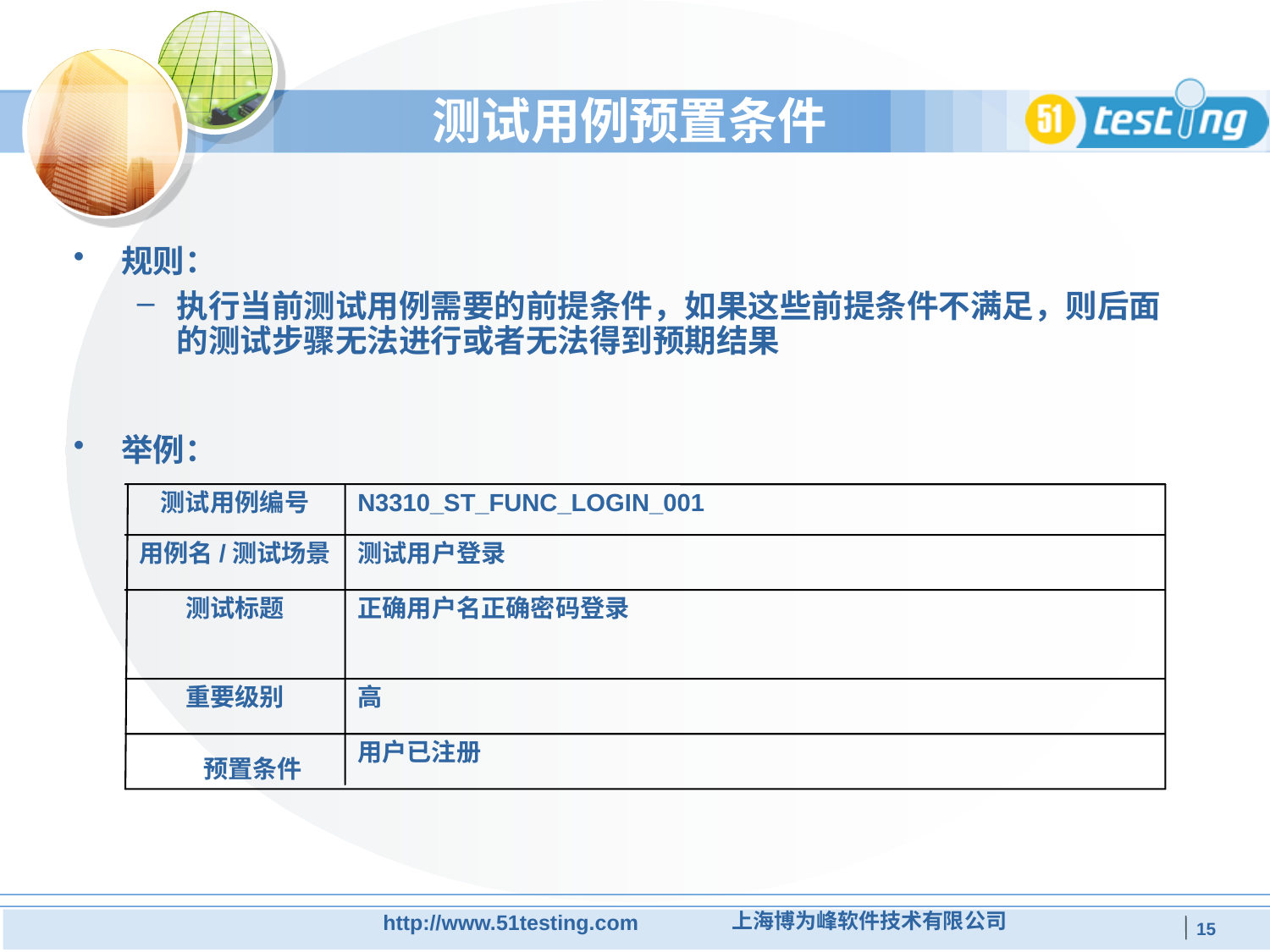

# 测试用例预置条件
规则：
执行当前测试用例需要的前提条件，如果这些前提条件不满足，则后面的测试步骤无法进行或者无法得到预期结果

举例：
测试用例编号

N3310_ST_FUNC_LOGIN_001

用例名/测试场景

测试用户登录
测试标题

正确用户名正确密码登录
重要级别

高

用户已注册
预置条件